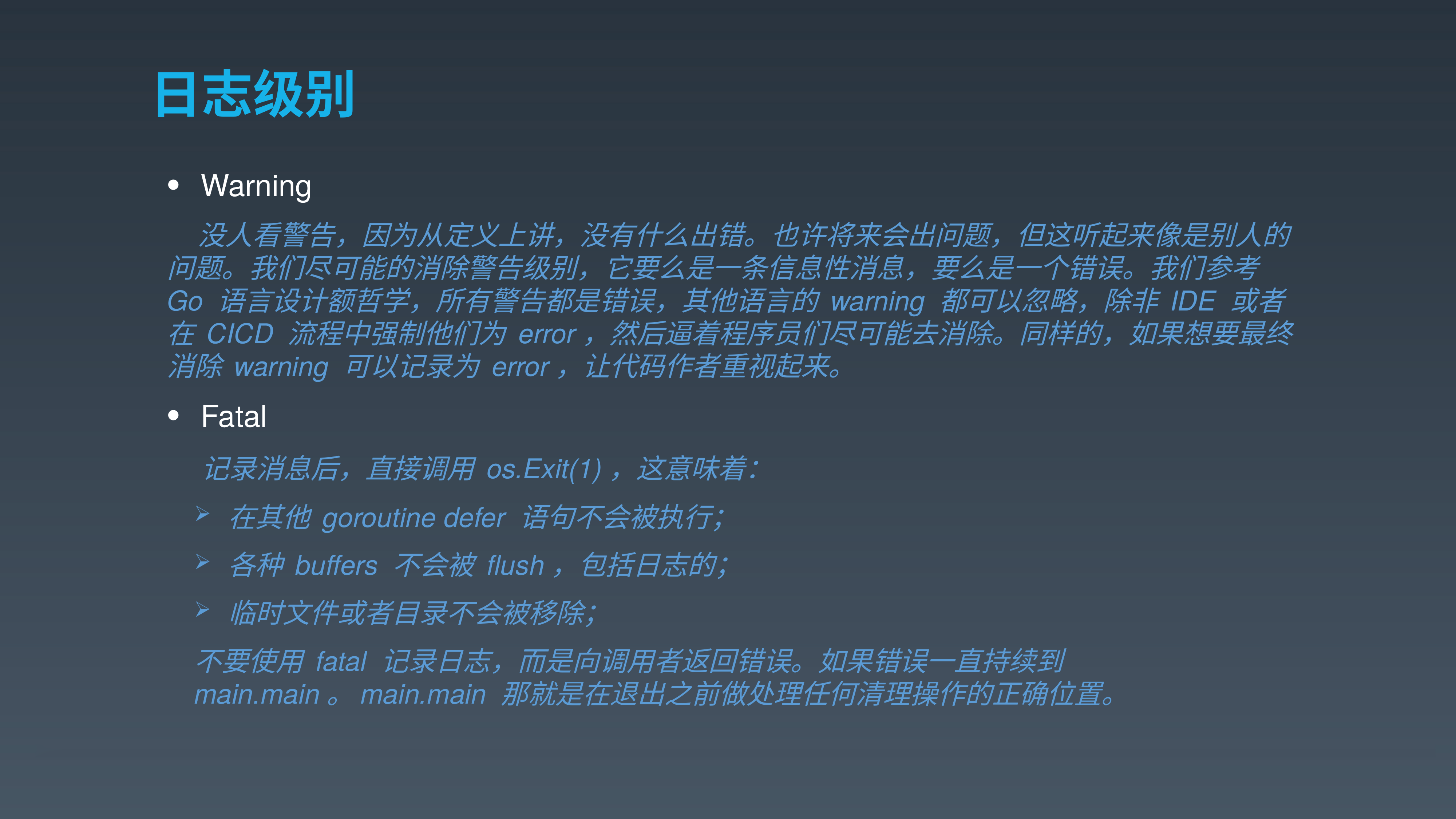

# 日志级别
Warning
    没人看警告，因为从定义上讲，没有什么出错。也许将来会出问题，但这听起来像是别人的问题。我们尽可能的消除警告级别，它要么是一条信息性消息，要么是一个错误。我们参考 Go 语言设计额哲学，所有警告都是错误，其他语言的 warning 都可以忽略，除非 IDE 或者在 CICD 流程中强制他们为 error，然后逼着程序员们尽可能去消除。同样的，如果想要最终消除 warning 可以记录为 error，让代码作者重视起来。
Fatal
    记录消息后，直接调用 os.Exit(1)，这意味着：
在其他 goroutine defer 语句不会被执行；
各种 buffers 不会被 flush，包括日志的；
临时文件或者目录不会被移除；
不要使用 fatal 记录日志，而是向调用者返回错误。如果错误一直持续到 main.main。main.main 那就是在退出之前做处理任何清理操作的正确位置。